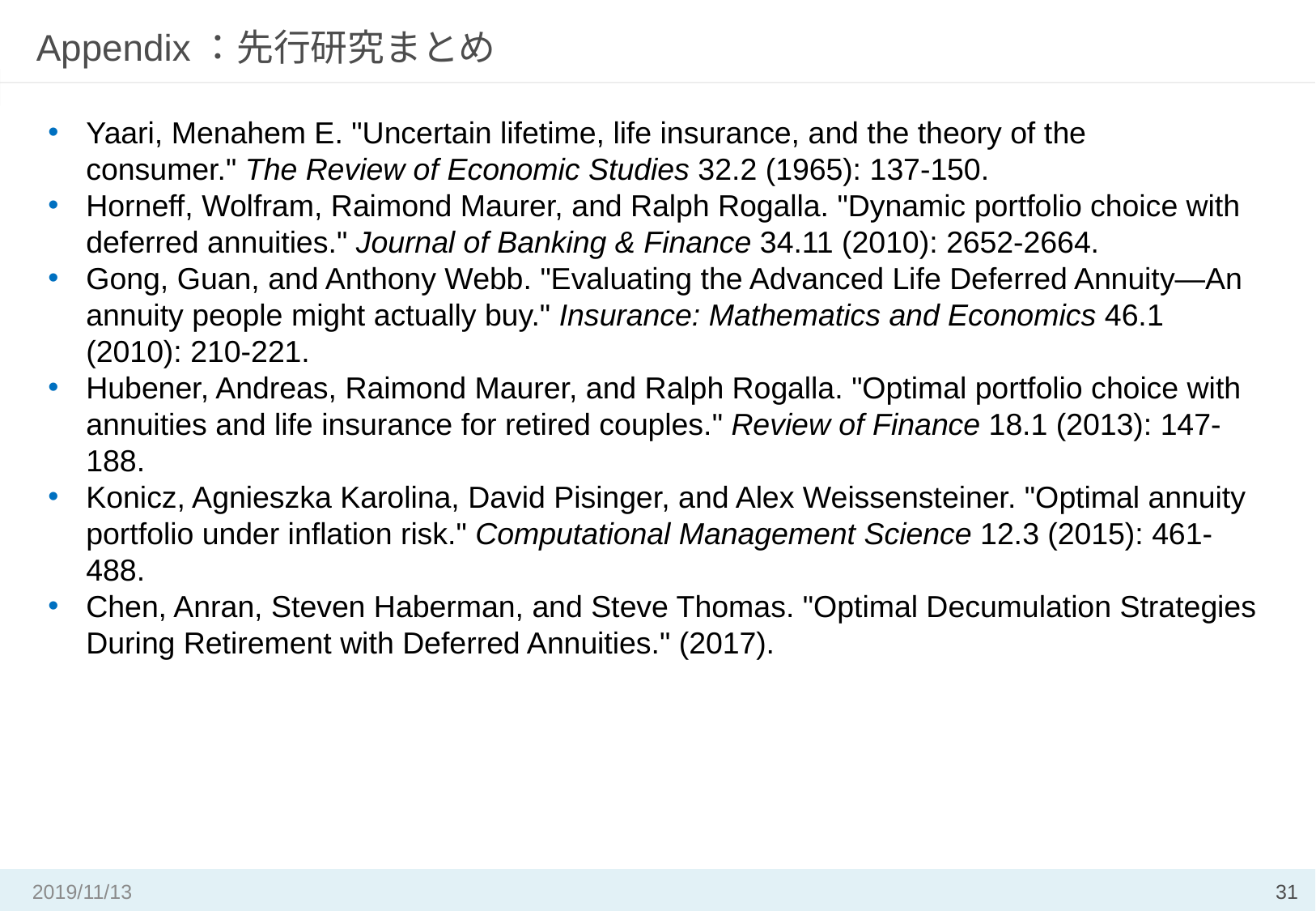

# Appendix：先行研究まとめ
Yaari, Menahem E. "Uncertain lifetime, life insurance, and the theory of the consumer." The Review of Economic Studies 32.2 (1965): 137-150.
Horneff, Wolfram, Raimond Maurer, and Ralph Rogalla. "Dynamic portfolio choice with deferred annuities." Journal of Banking & Finance 34.11 (2010): 2652-2664.
Gong, Guan, and Anthony Webb. "Evaluating the Advanced Life Deferred Annuity—An annuity people might actually buy." Insurance: Mathematics and Economics 46.1 (2010): 210-221.
Hubener, Andreas, Raimond Maurer, and Ralph Rogalla. "Optimal portfolio choice with annuities and life insurance for retired couples." Review of Finance 18.1 (2013): 147-188.
Konicz, Agnieszka Karolina, David Pisinger, and Alex Weissensteiner. "Optimal annuity portfolio under inflation risk." Computational Management Science 12.3 (2015): 461-488.
Chen, Anran, Steven Haberman, and Steve Thomas. "Optimal Decumulation Strategies During Retirement with Deferred Annuities." (2017).

2019/11/13
31